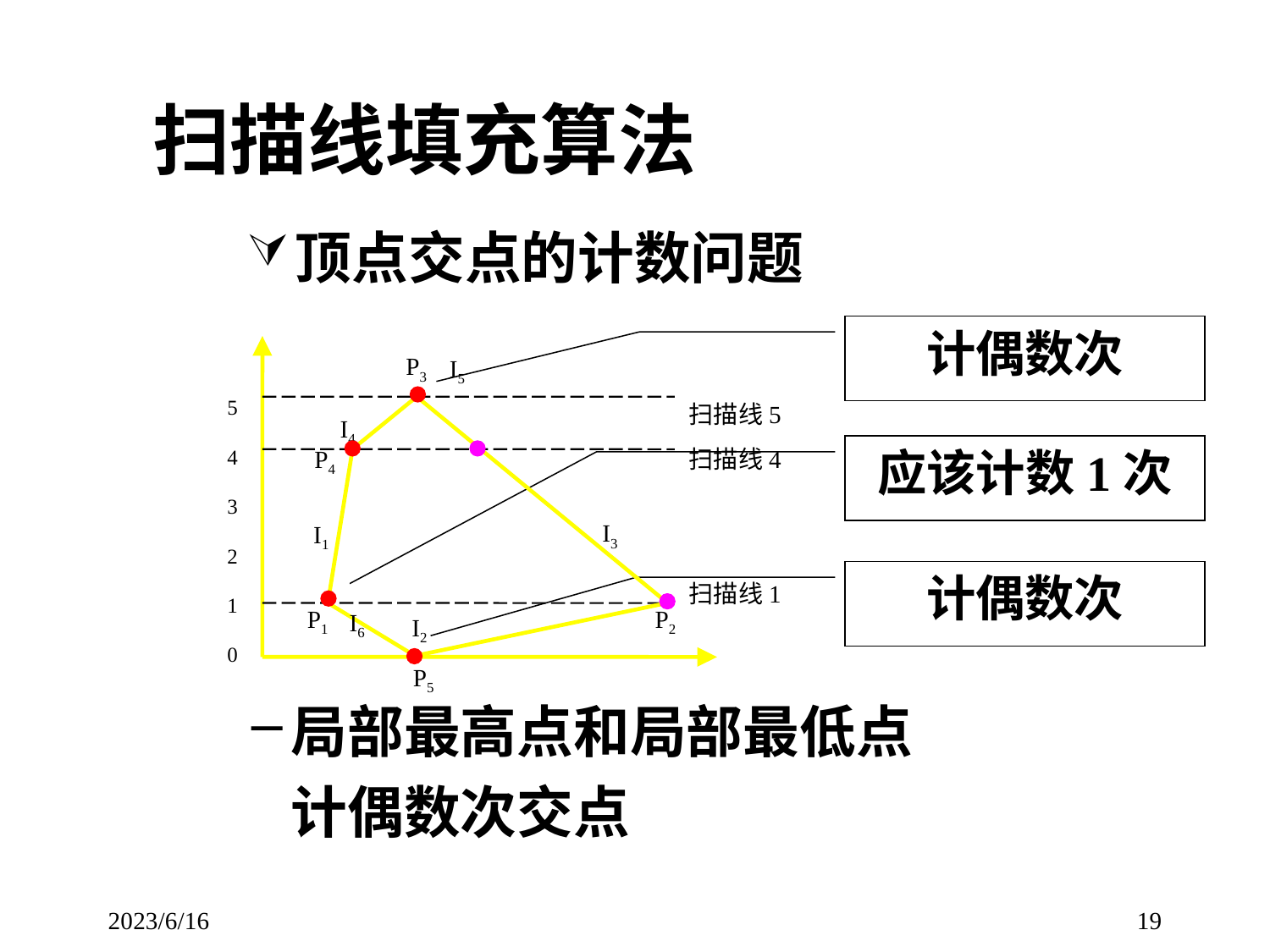

# 扫描线填充算法
顶点交点的计数问题
计偶数次

P3
I5
5
4
3
2
1
0
扫描线5
扫描线4

扫描线1

I4
应该计数1次
P4

I3
I1
计偶数次

P2
P1
I6

I2

P5

局部最高点和局部最低点计偶数次交点
2023/6/16
19